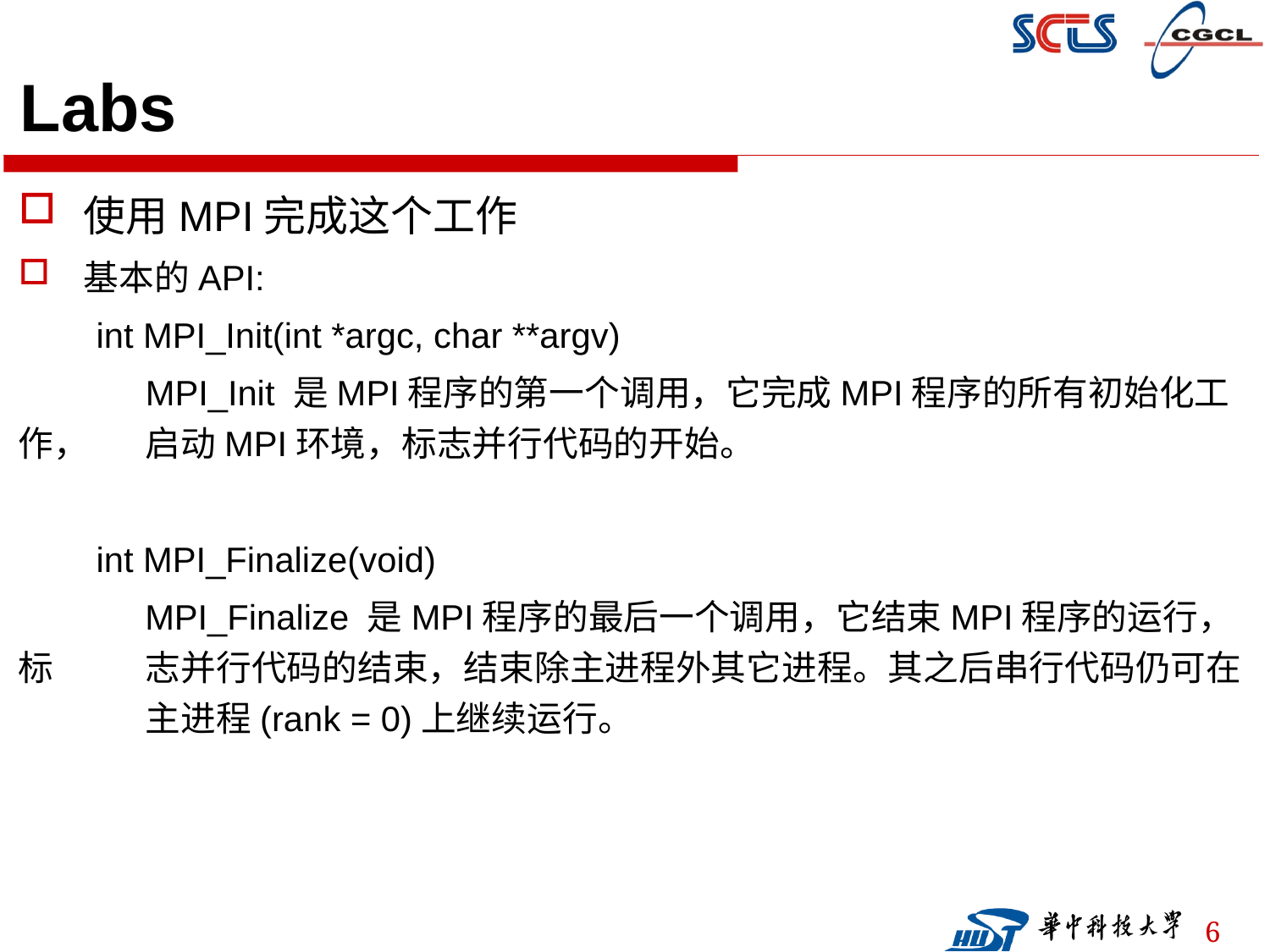

# Labs
使用MPI完成这个工作
基本的API:
        int MPI_Init(int *argc, char **argv)
	MPI_Init 是MPI程序的第一个调用，它完成MPI程序的所有初始化工作，	启动MPI环境，标志并行代码的开始。

        int MPI_Finalize(void)
             MPI_Finalize 是MPI程序的最后一个调用，它结束MPI程序的运行，标	志并行代码的结束，结束除主进程外其它进程。其之后串行代码仍可在	主进程(rank = 0)上继续运行。